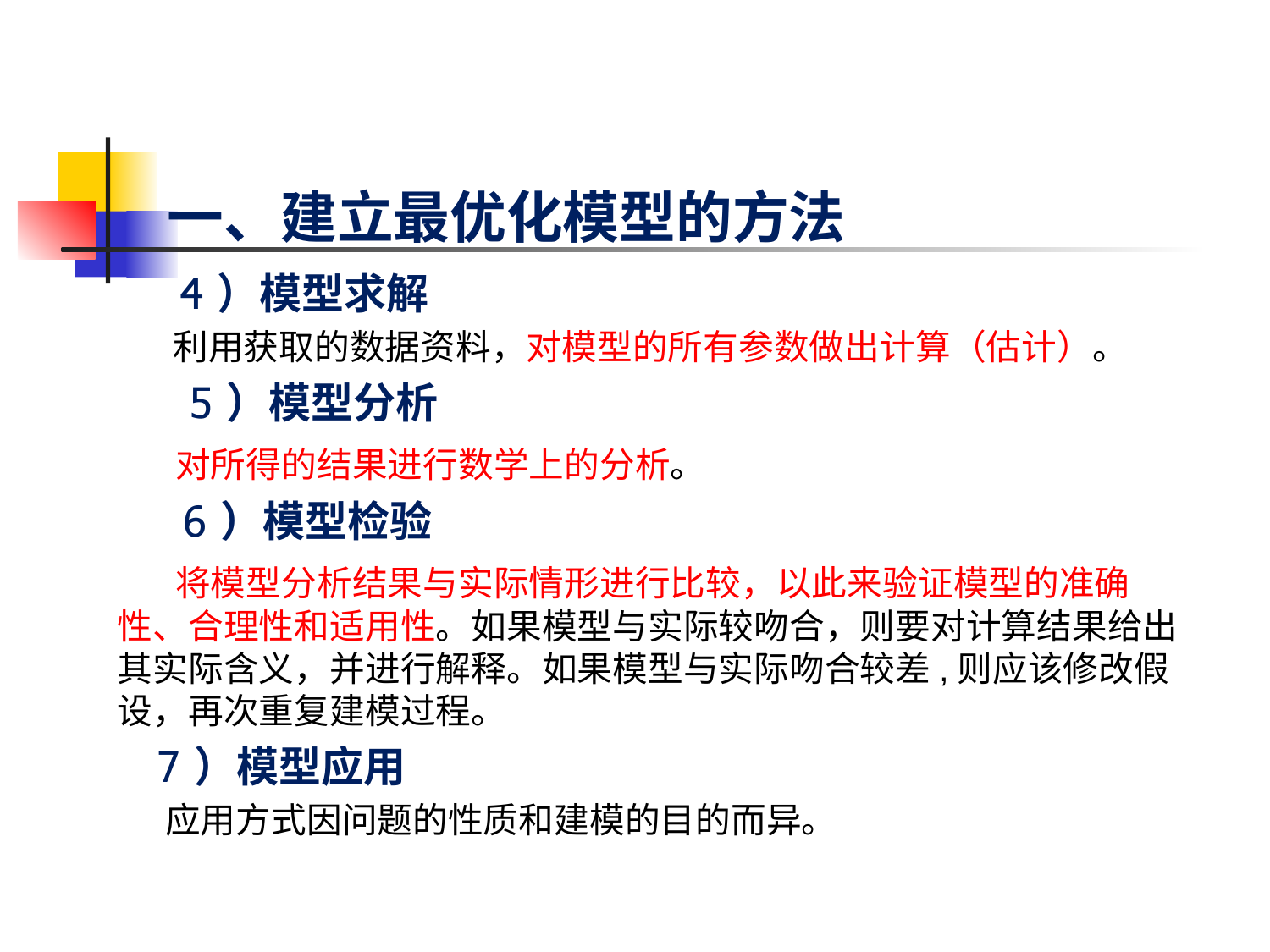

# 一、建立最优化模型的方法
     4）模型求解
      利用获取的数据资料，对模型的所有参数做出计算（估计）。
　  5）模型分析
     对所得的结果进行数学上的分析。
     6）模型检验
     将模型分析结果与实际情形进行比较，以此来验证模型的准确性、合理性和适用性。如果模型与实际较吻合，则要对计算结果给出其实际含义，并进行解释。如果模型与实际吻合较差,则应该修改假设，再次重复建模过程。
   7）模型应用
     应用方式因问题的性质和建模的目的而异。